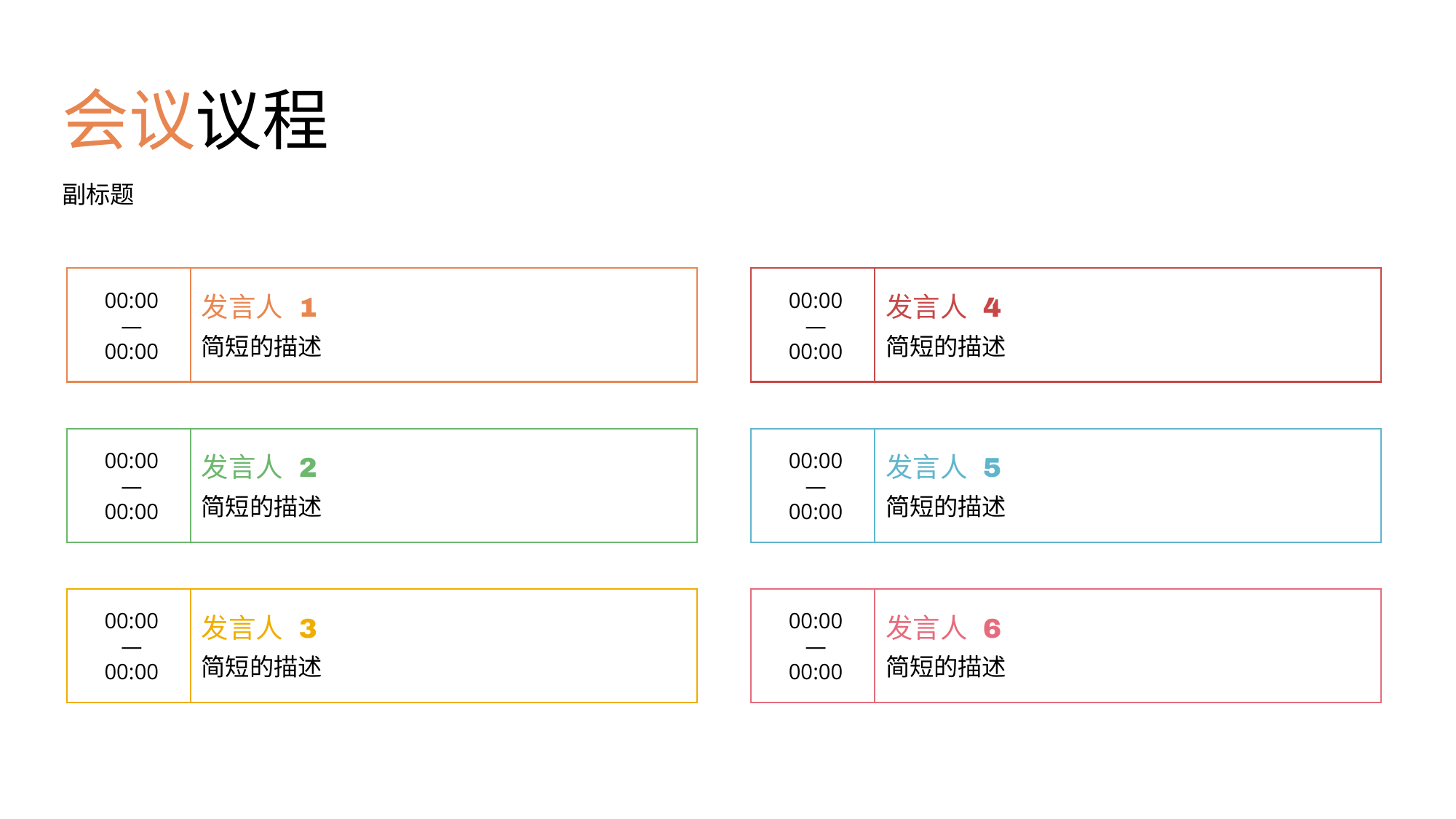

# 会议议程
副标题
00:00
—
00:00
发言人 1
简短的描述
00:00
—
00:00
发言人 4
简短的描述
00:00
—
00:00
发言人 2
简短的描述
00:00
—
00:00
发言人 5
简短的描述
00:00
—
00:00
发言人 3
简短的描述
00:00
—
00:00
发言人 6
简短的描述